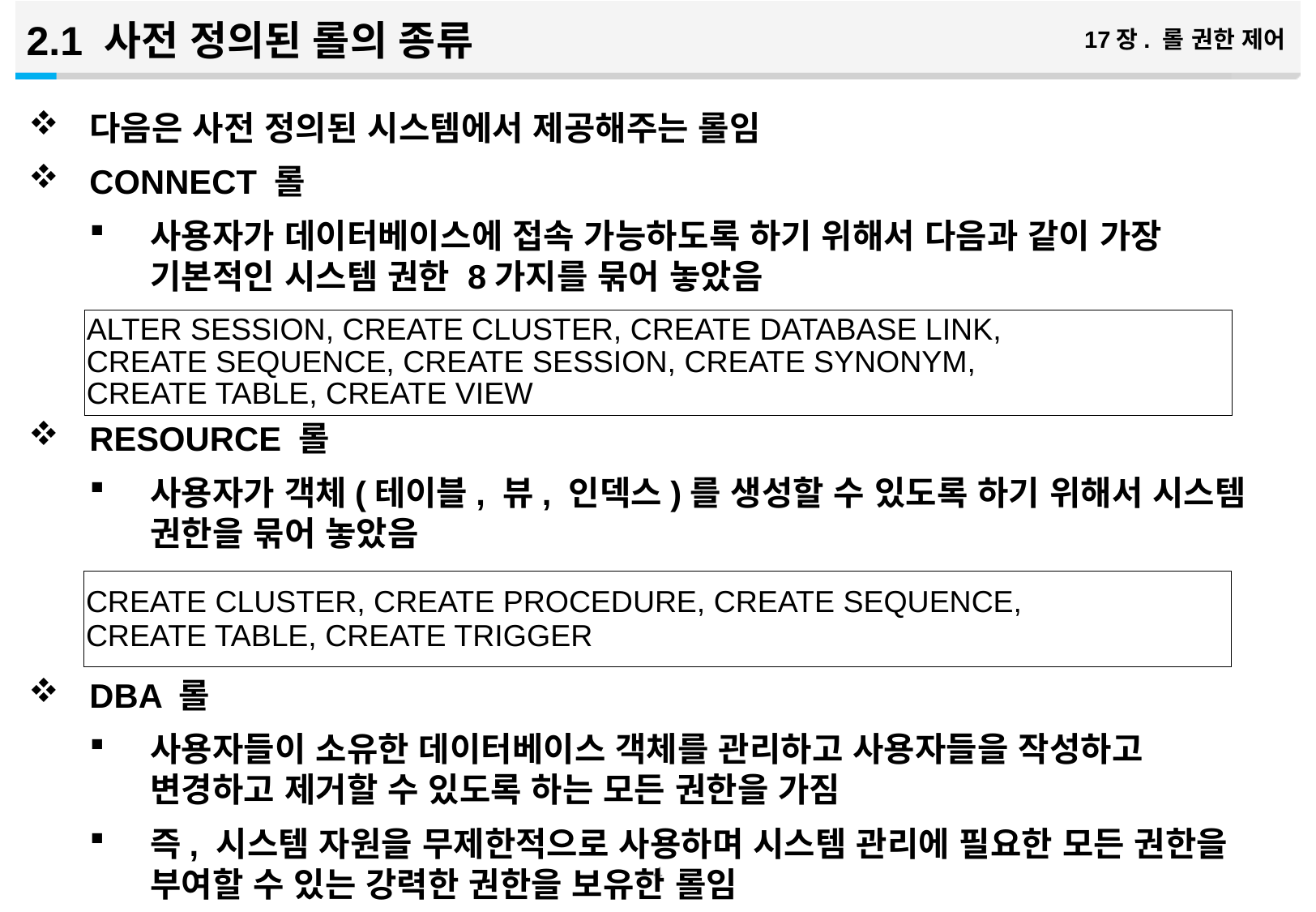

2.1 사전 정의된 롤의 종류
17장. 롤 권한 제어
다음은 사전 정의된 시스템에서 제공해주는 롤임
CONNECT 롤
사용자가 데이터베이스에 접속 가능하도록 하기 위해서 다음과 같이 가장 기본적인 시스템 권한 8가지를 묶어 놓았음

RESOURCE 롤
사용자가 객체(테이블, 뷰, 인덱스)를 생성할 수 있도록 하기 위해서 시스템   권한을 묶어 놓았음

DBA 롤
사용자들이 소유한 데이터베이스 객체를 관리하고 사용자들을 작성하고      변경하고 제거할 수 있도록 하는 모든 권한을 가짐
즉, 시스템 자원을 무제한적으로 사용하며 시스템 관리에 필요한 모든 권한을 부여할 수 있는 강력한 권한을 보유한 롤임
| ALTER SESSION, CREATE CLUSTER, CREATE DATABASE LINK, CREATE SEQUENCE, CREATE SESSION, CREATE SYNONYM, CREATE TABLE, CREATE VIEW |
| --- |
| CREATE CLUSTER, CREATE PROCEDURE, CREATE SEQUENCE, CREATE TABLE, CREATE TRIGGER |
| --- |
4